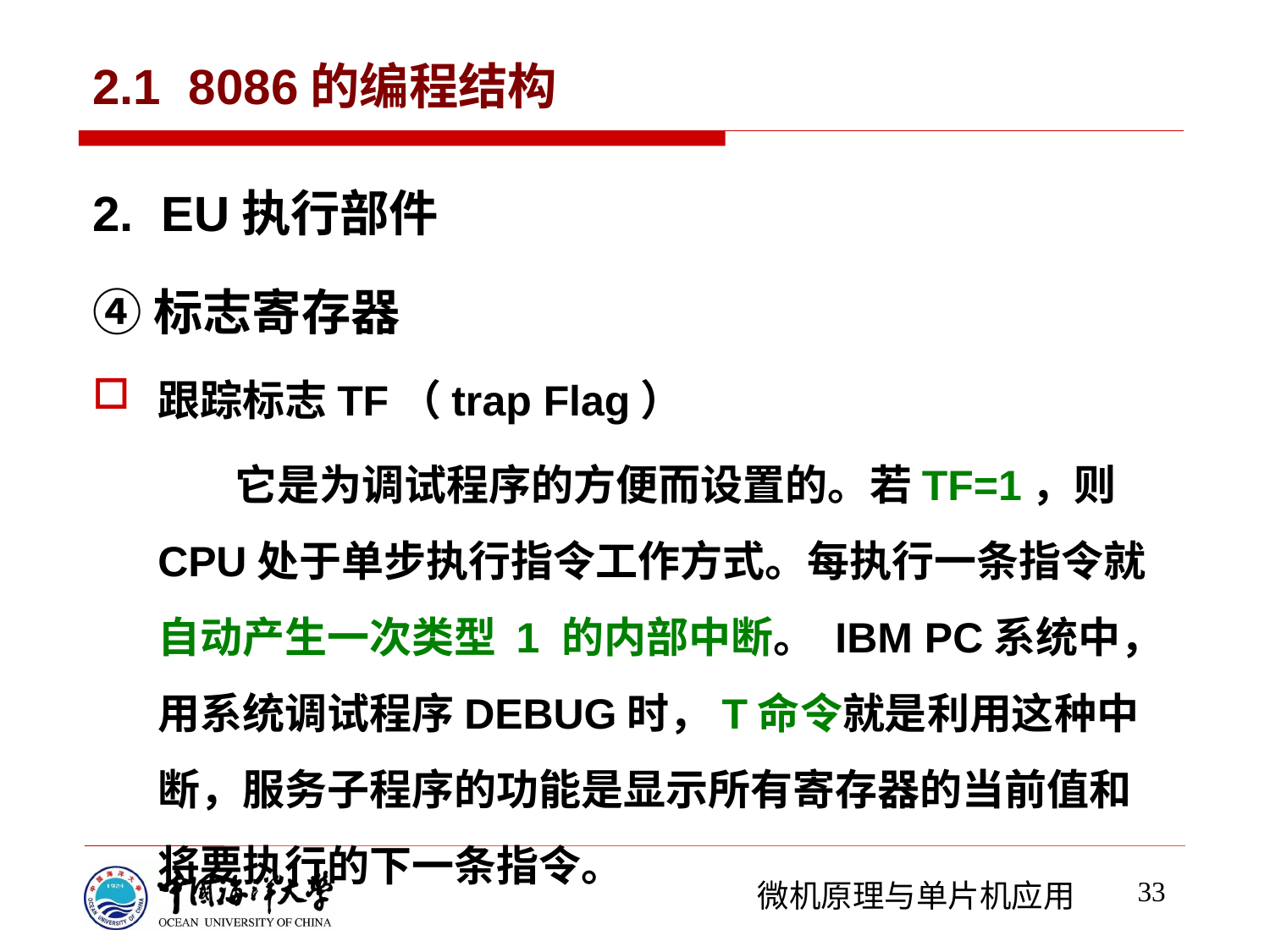

# 2.1  8086的编程结构
2.  EU执行部件
④标志寄存器
跟踪标志TF（trap Flag）
       它是为调试程序的方便而设置的。若TF=1，则CPU处于单步执行指令工作方式。每执行一条指令就自动产生一次类型 1 的内部中断。 IBM PC系统中，用系统调试程序DEBUG时，T命令就是利用这种中断，服务子程序的功能是显示所有寄存器的当前值和将要执行的下一条指令。

33